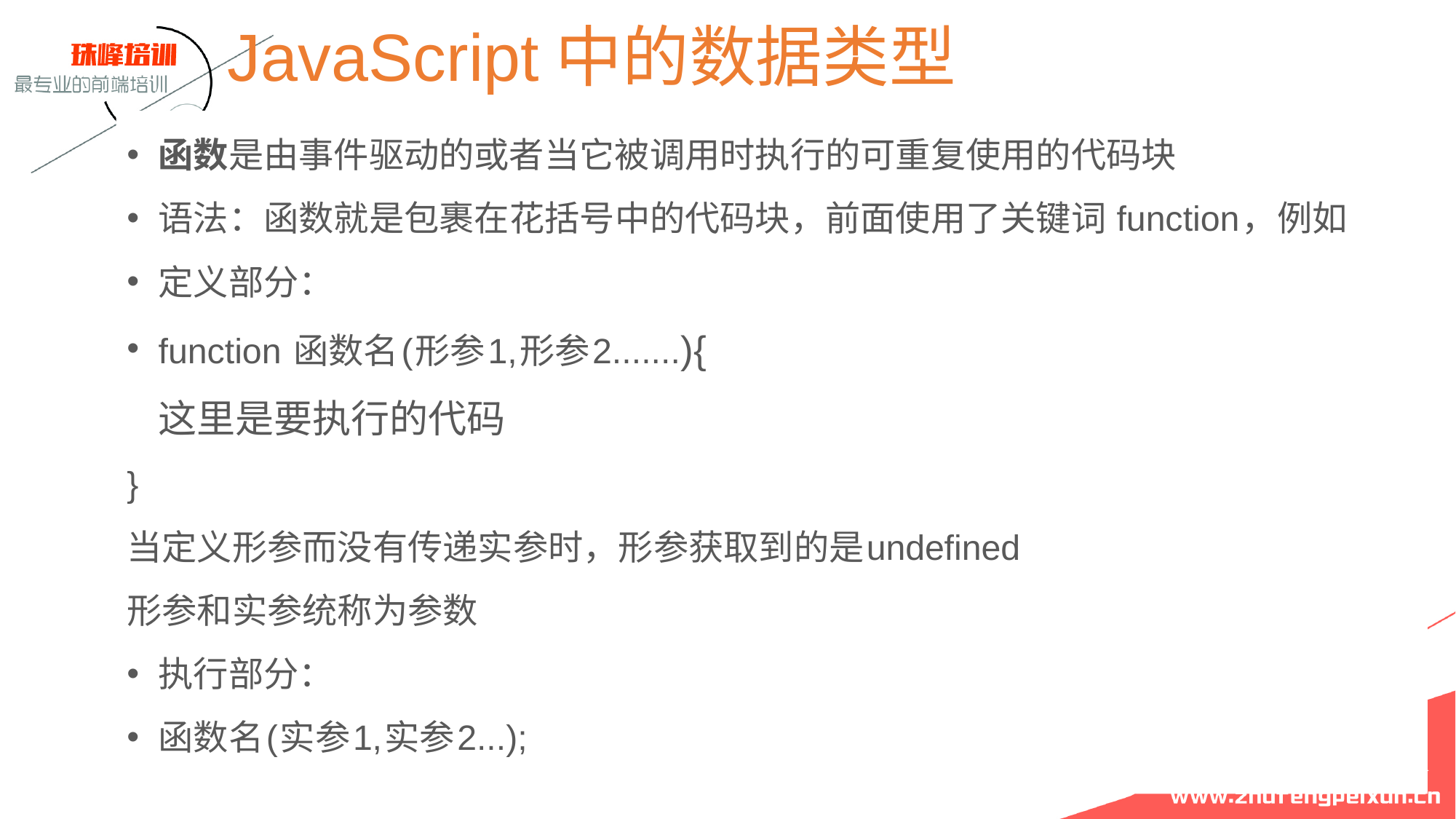

# JavaScript中的数据类型
函数是由事件驱动的或者当它被调用时执行的可重复使用的代码块
语法：函数就是包裹在花括号中的代码块，前面使用了关键词 function，例如
定义部分：
function 函数名(形参1,形参2.......){
	这里是要执行的代码
}
当定义形参而没有传递实参时，形参获取到的是undefined
形参和实参统称为参数
执行部分：
函数名(实参1,实参2...);